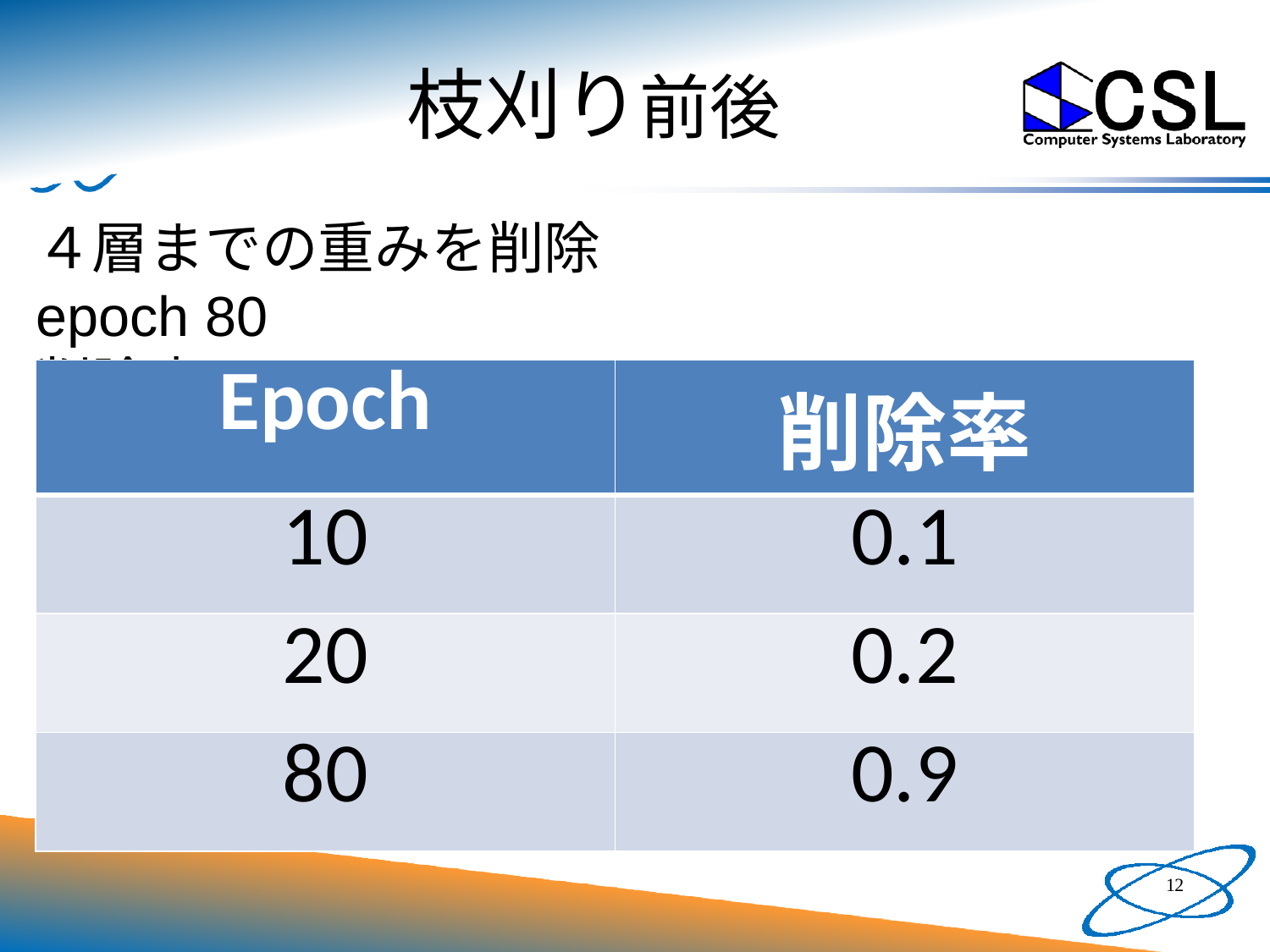

# 枝刈り前後
４層までの重みを削除
epoch 80
削除率

| Epoch | 削除率 |
| --- | --- |
| 10 | 0.1 |
| 20 | 0.2 |
| 80 | 0.9 |
12